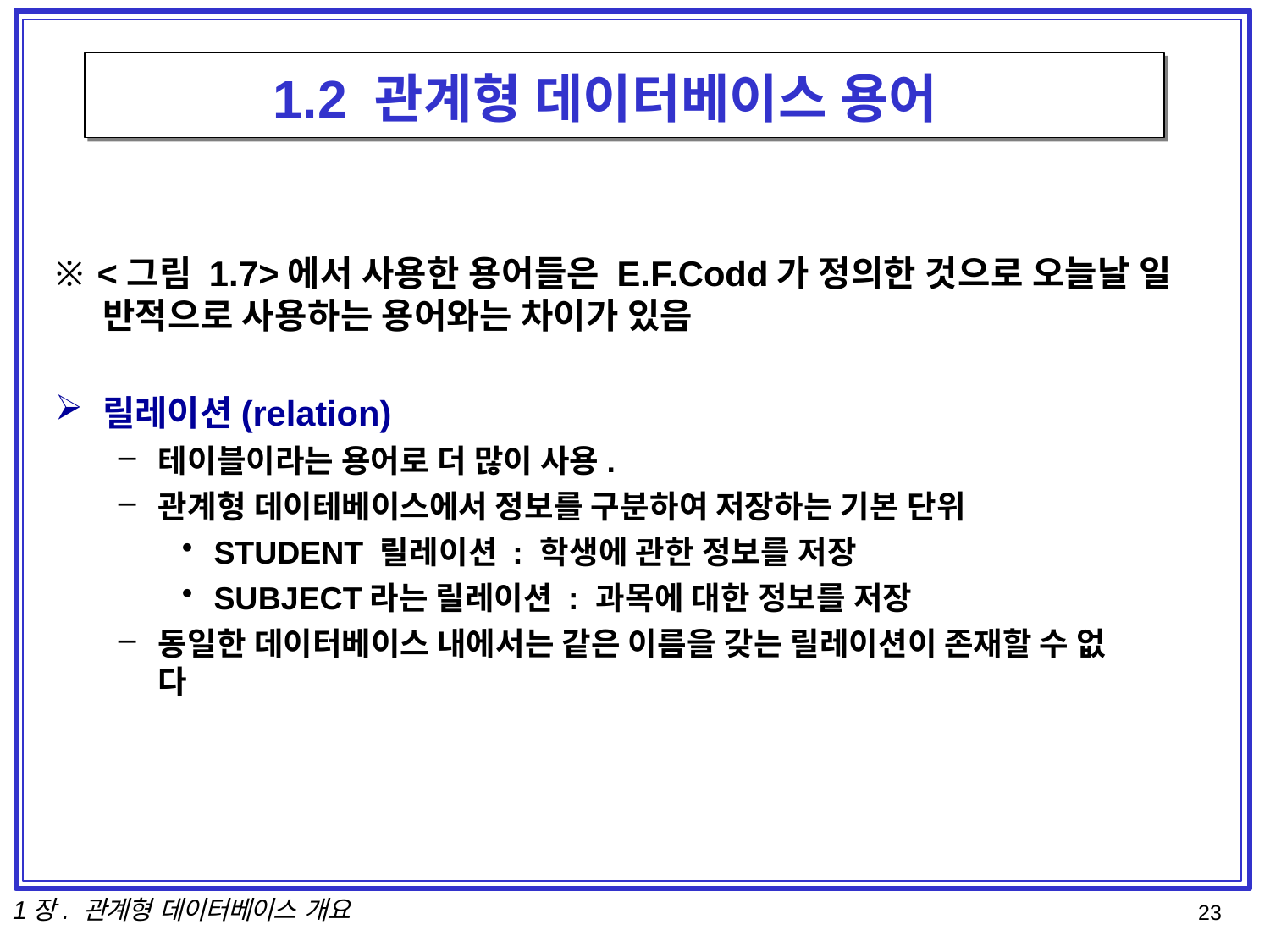

# 1.2 관계형 데이터베이스 용어
※ <그림 1.7>에서 사용한 용어들은 E.F.Codd가 정의한 것으로 오늘날 일
반적으로 사용하는 용어와는 차이가 있음

릴레이션(relation)
테이블이라는 용어로 더 많이 사용.
관계형 데이테베이스에서 정보를 구분하여 저장하는 기본 단위
STUDENT 릴레이션 : 학생에 관한 정보를 저장
SUBJECT라는 릴레이션 : 과목에 대한 정보를 저장
동일한 데이터베이스 내에서는 같은 이름을 갖는 릴레이션이 존재할 수 없
다
1장. 관계형 데이터베이스 개요
23